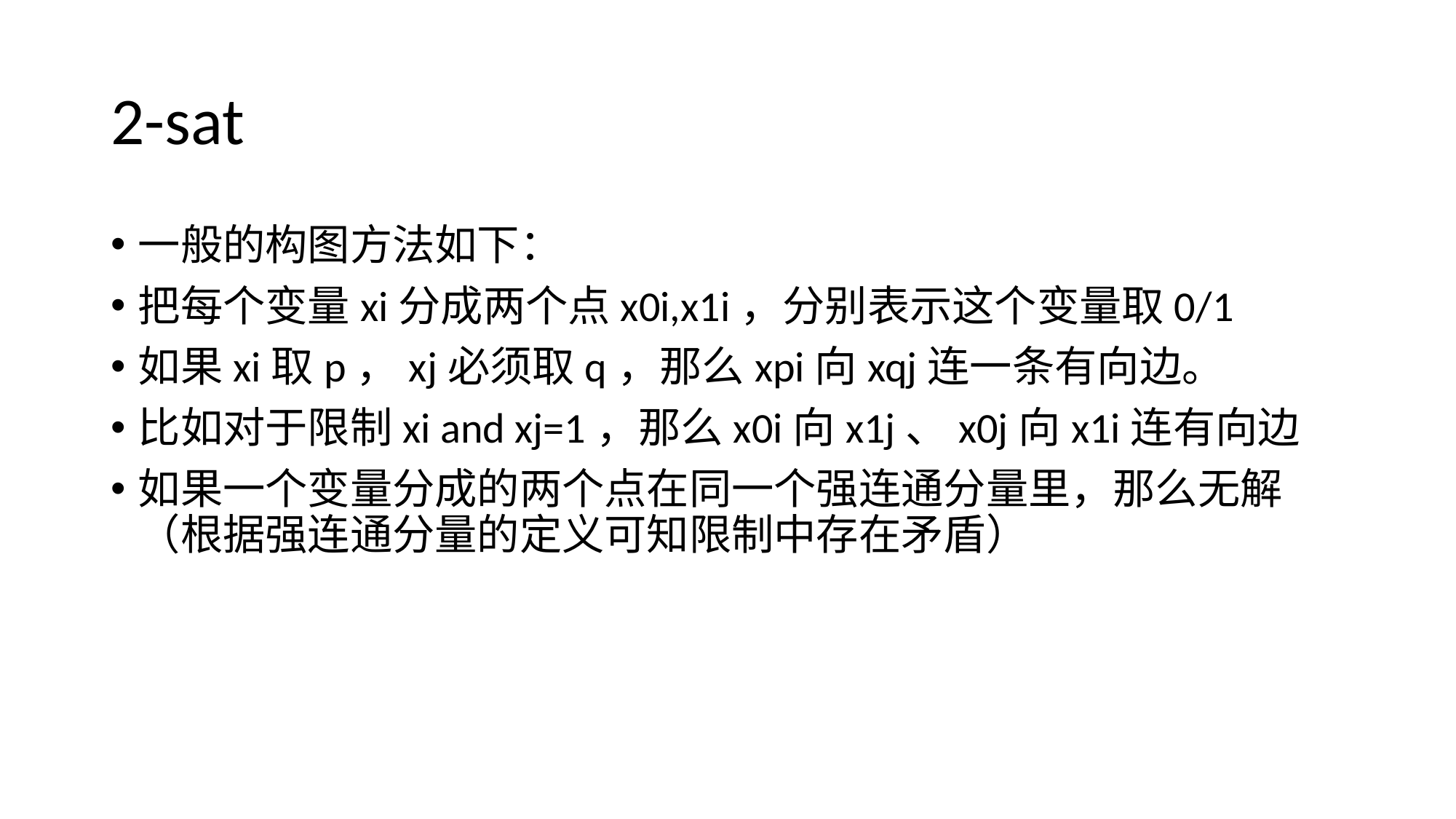

# 2-sat
一般的构图方法如下：
把每个变量xi分成两个点x0i,x1i，分别表示这个变量取0/1
如果xi取p，xj必须取q，那么xpi向xqj连一条有向边。
比如对于限制xi and xj=1，那么x0i向x1j、x0j向x1i连有向边
如果一个变量分成的两个点在同一个强连通分量里，那么无解（根据强连通分量的定义可知限制中存在矛盾）